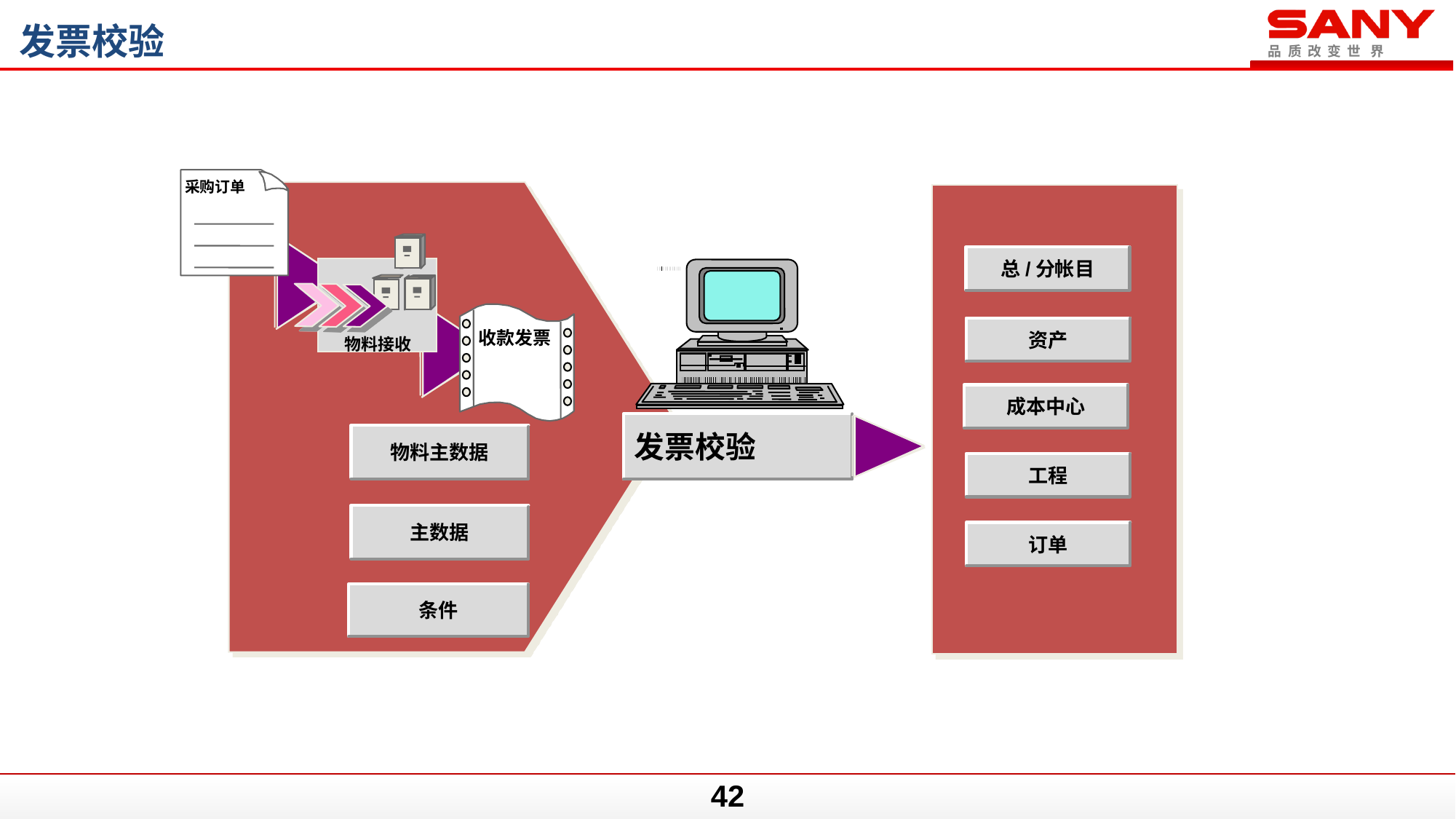

发票校验

采购订单

总/分帐目

资产

收款发票

物料接收

成本中心

发票校验

物料主数据

工程

主数据

订单

条件